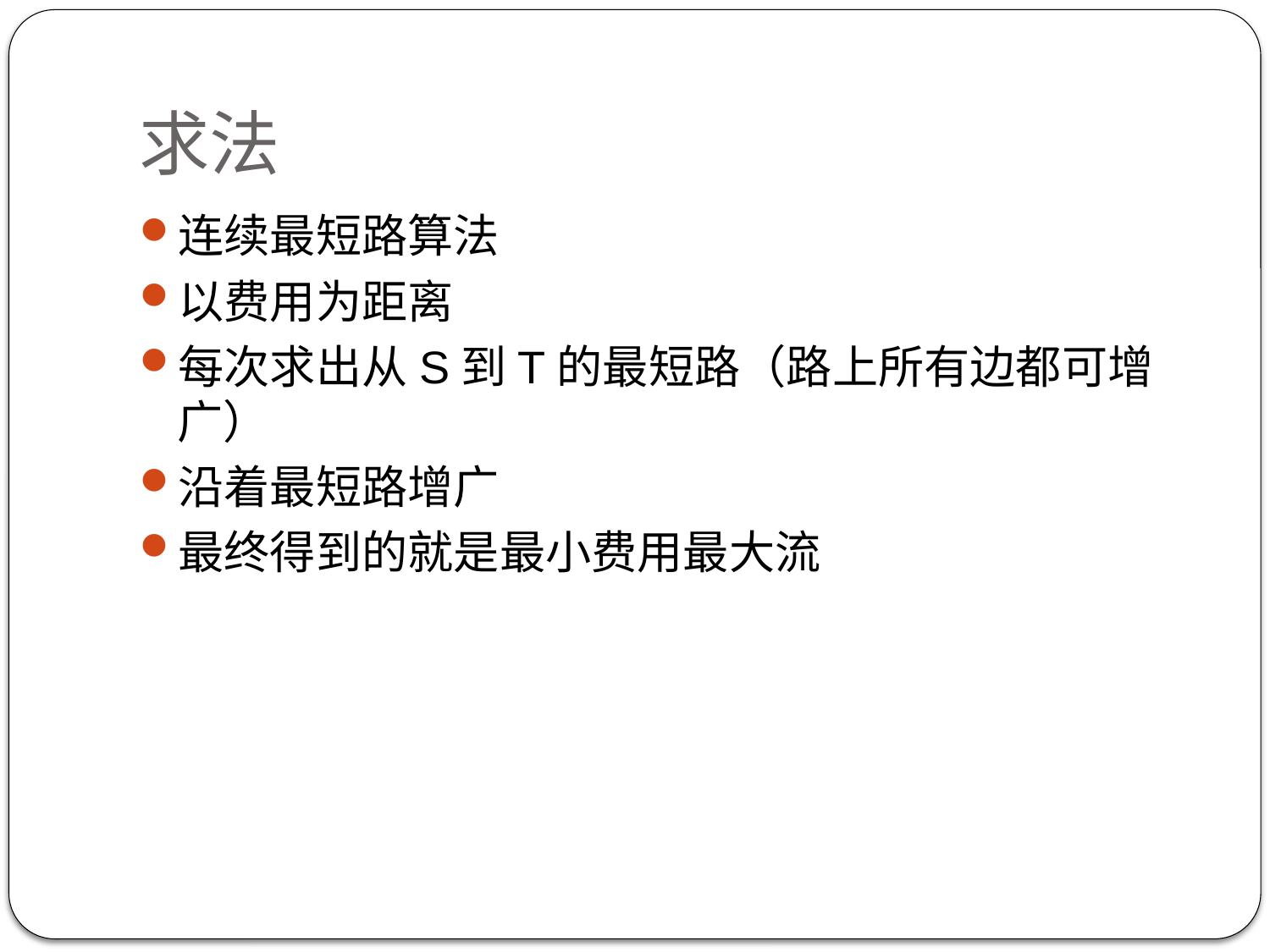

# 求法
连续最短路算法
以费用为距离
每次求出从S到T的最短路（路上所有边都可增广）
沿着最短路增广
最终得到的就是最小费用最大流